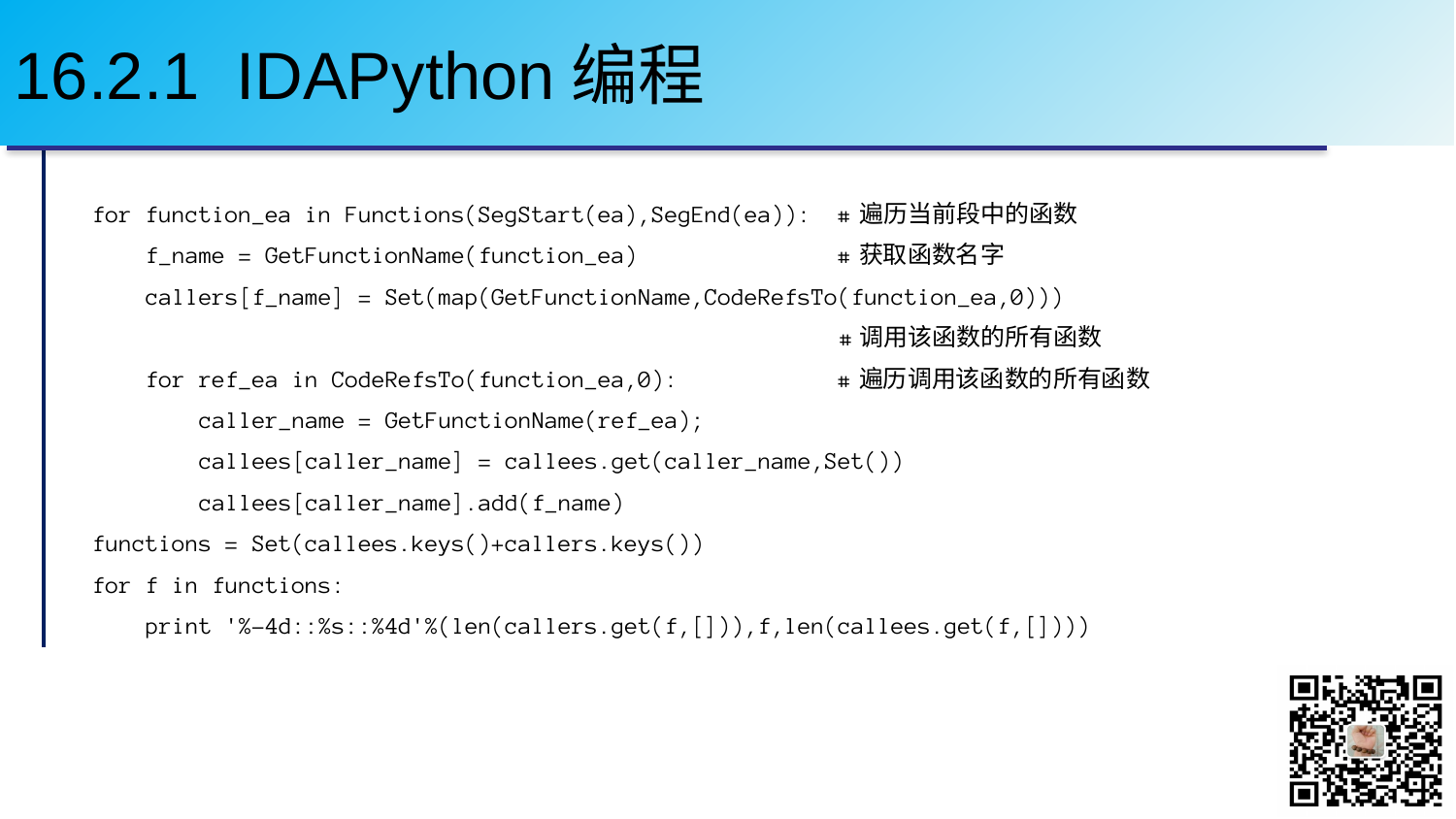

# 16.2.1  IDAPython编程
for function_ea in Functions(SegStart(ea),SegEnd(ea)):  #遍历当前段中的函数
    f_name = GetFunctionName(function_ea)               #获取函数名字
    callers[f_name] = Set(map(GetFunctionName,CodeRefsTo(function_ea,0)))
                                                        #调用该函数的所有函数
    for ref_ea in CodeRefsTo(function_ea,0):            #遍历调用该函数的所有函数
        caller_name = GetFunctionName(ref_ea);
        callees[caller_name] = callees.get(caller_name,Set())
        callees[caller_name].add(f_name)
functions = Set(callees.keys()+callers.keys())
for f in functions:
    print '%-4d::%s::%4d'%(len(callers.get(f,[])),f,len(callees.get(f,[])))